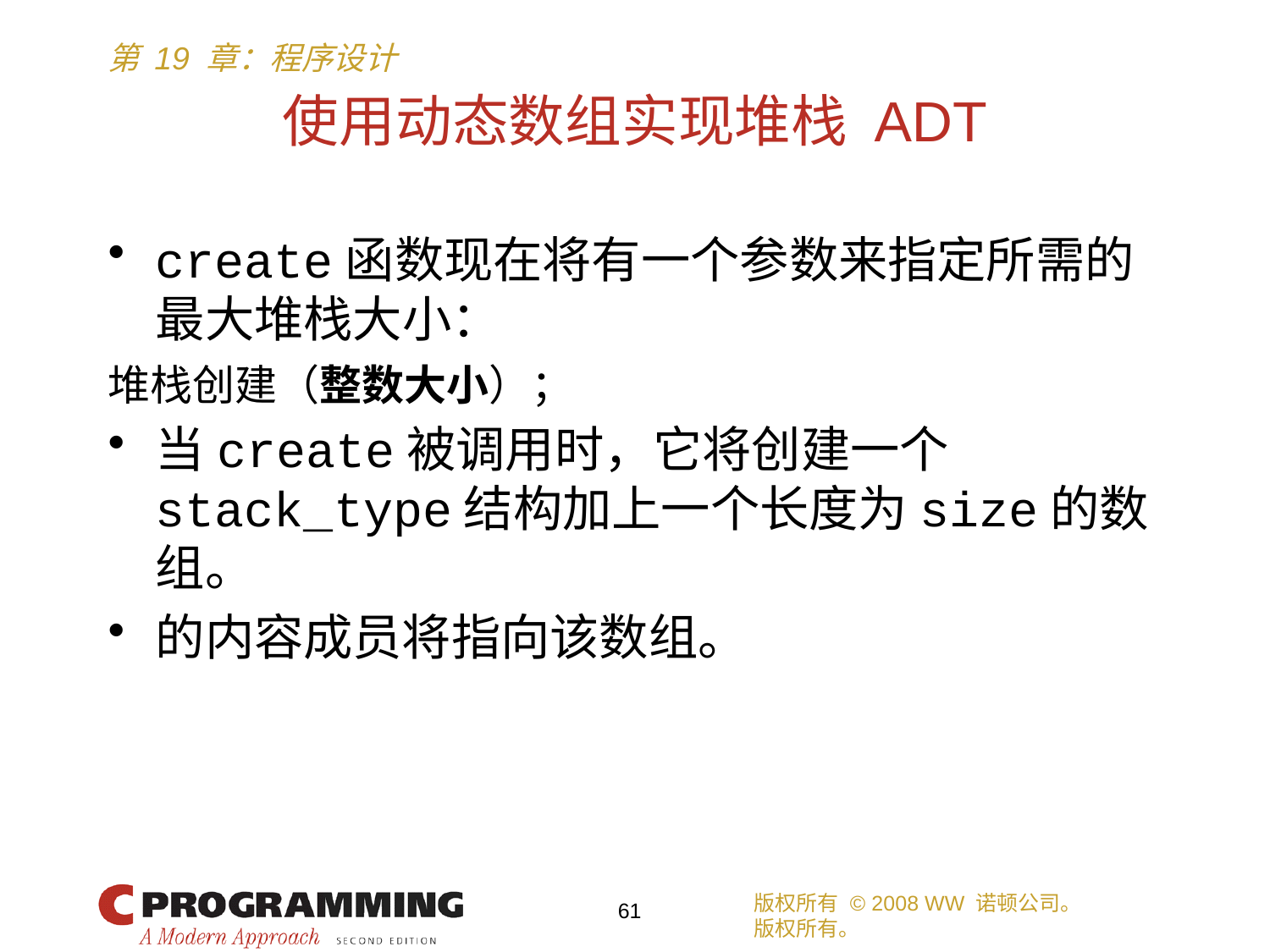

# 使用动态数组实现堆栈 ADT
create函数现在将有一个参数来指定所需的最大堆栈大小：
堆栈创建（整数大小）；
当create被调用时，它将创建一个stack_type结构加上一个长度为size的数组。
的内容成员将指向该数组。
版权所有 © 2008 WW 诺顿公司。
版权所有。
61